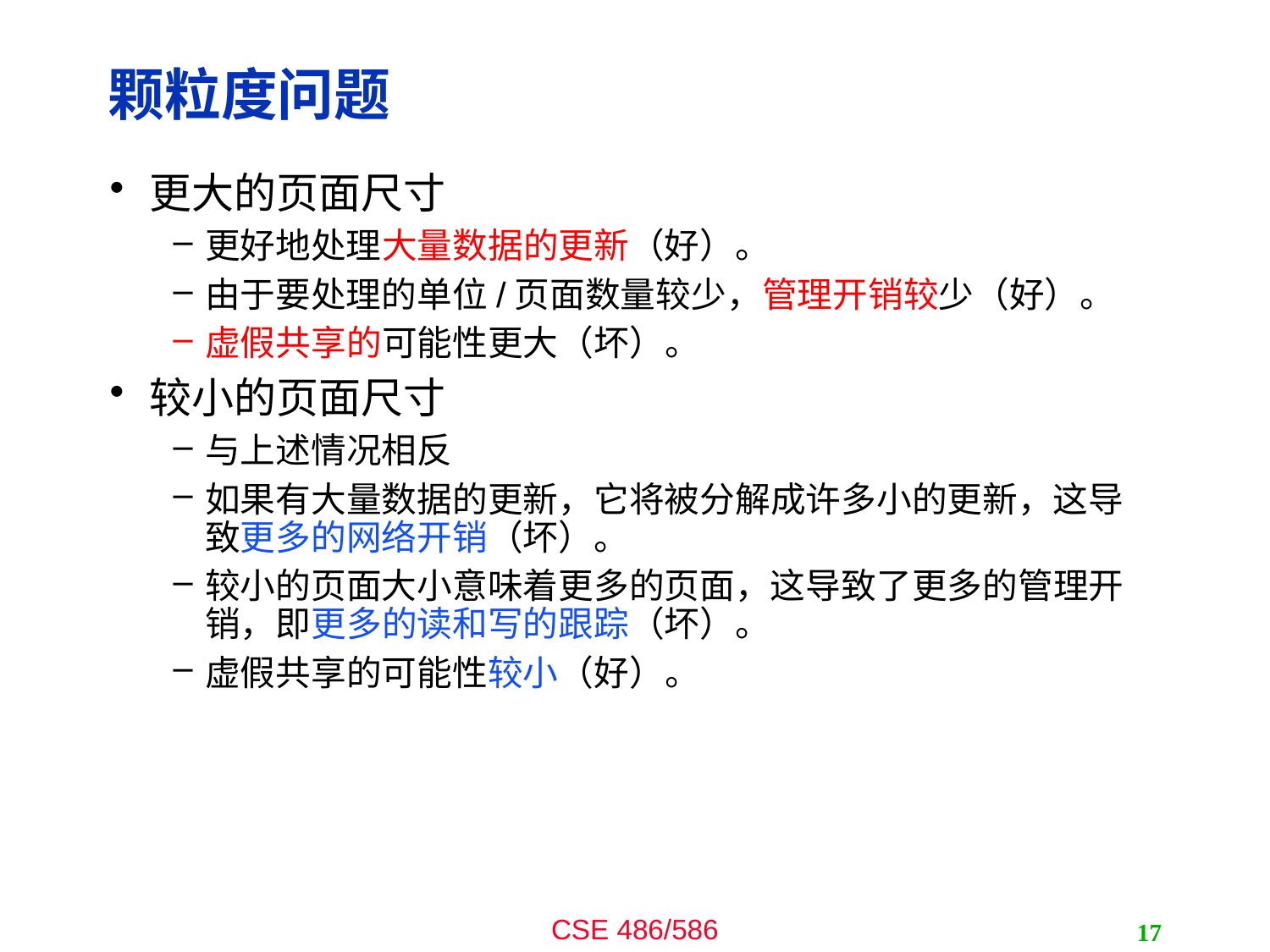

# 颗粒度问题
更大的页面尺寸
更好地处理大量数据的更新（好）。
由于要处理的单位/页面数量较少，管理开销较少（好）。
虚假共享的可能性更大（坏）。
较小的页面尺寸
与上述情况相反
如果有大量数据的更新，它将被分解成许多小的更新，这导致更多的网络开销（坏）。
较小的页面大小意味着更多的页面，这导致了更多的管理开销，即更多的读和写的跟踪（坏）。
虚假共享的可能性较小（好）。

17